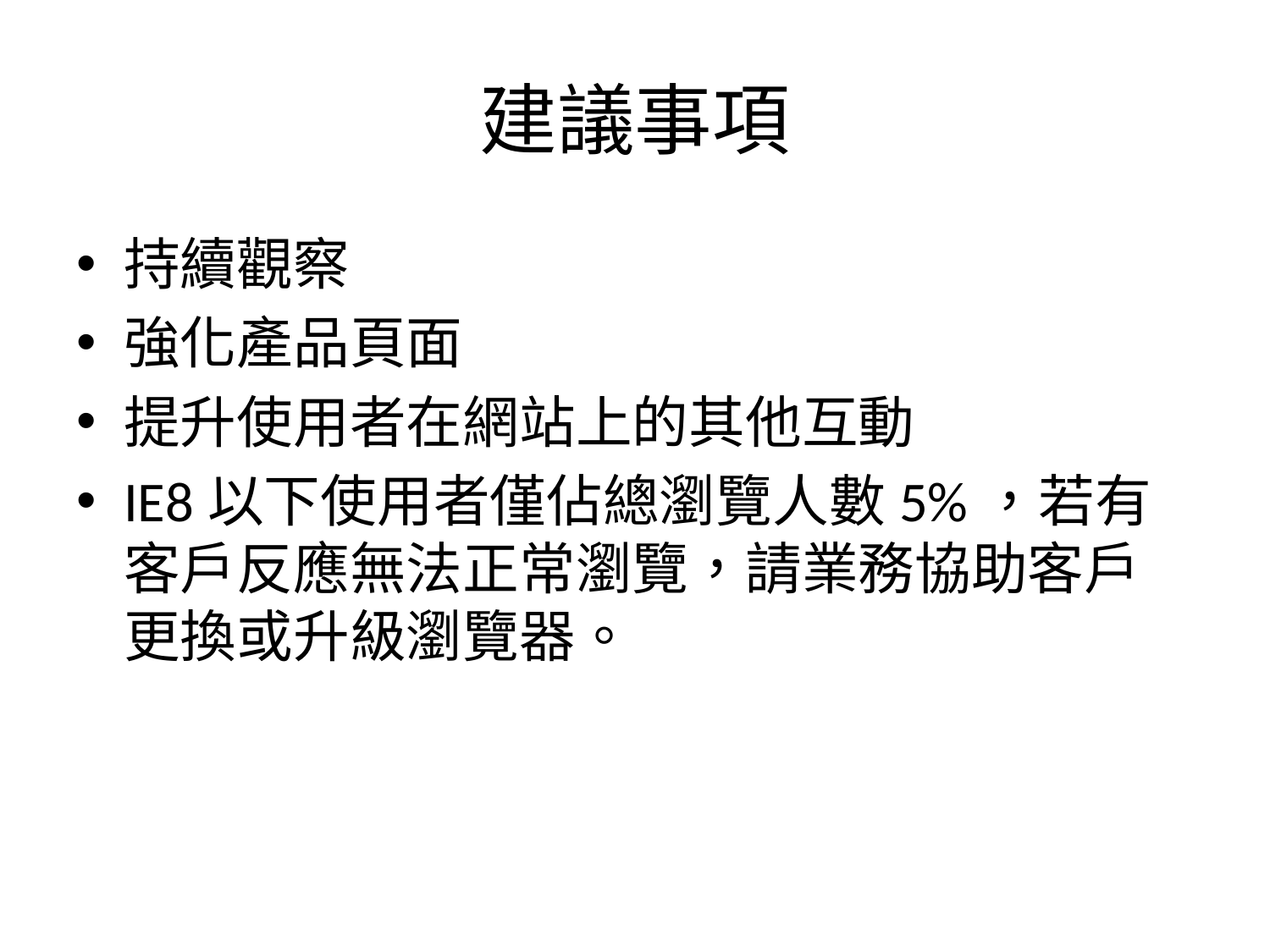

# 建議事項
持續觀察
強化產品頁面
提升使用者在網站上的其他互動
IE8以下使用者僅佔總瀏覽人數5%，若有客戶反應無法正常瀏覽，請業務協助客戶更換或升級瀏覽器。